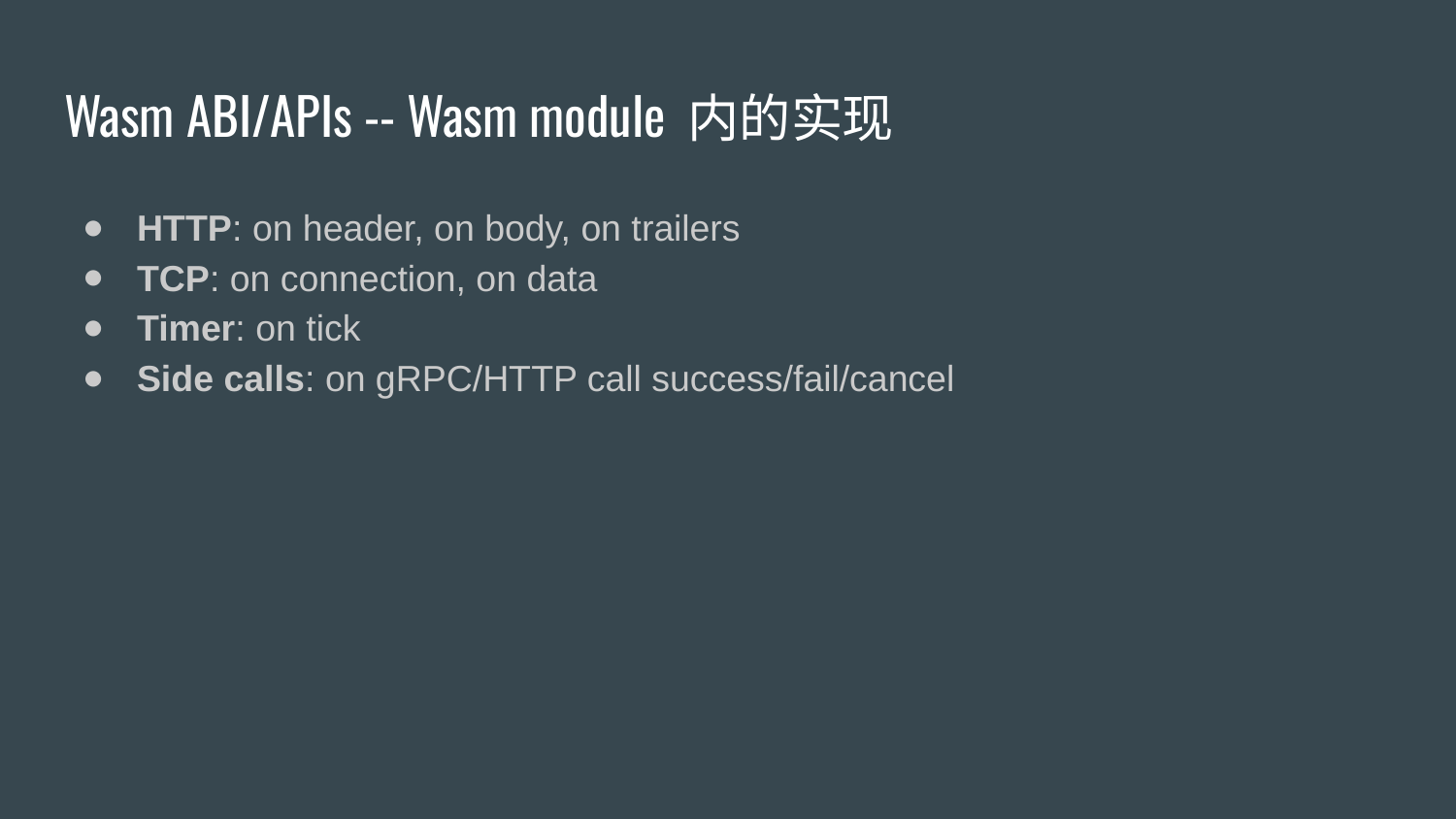

# Wasm ABI/APIs -- Wasm module 内的实现

HTTP: on header, on body, on trailers
TCP: on connection, on data
Timer: on tick
Side calls: on gRPC/HTTP call success/fail/cancel